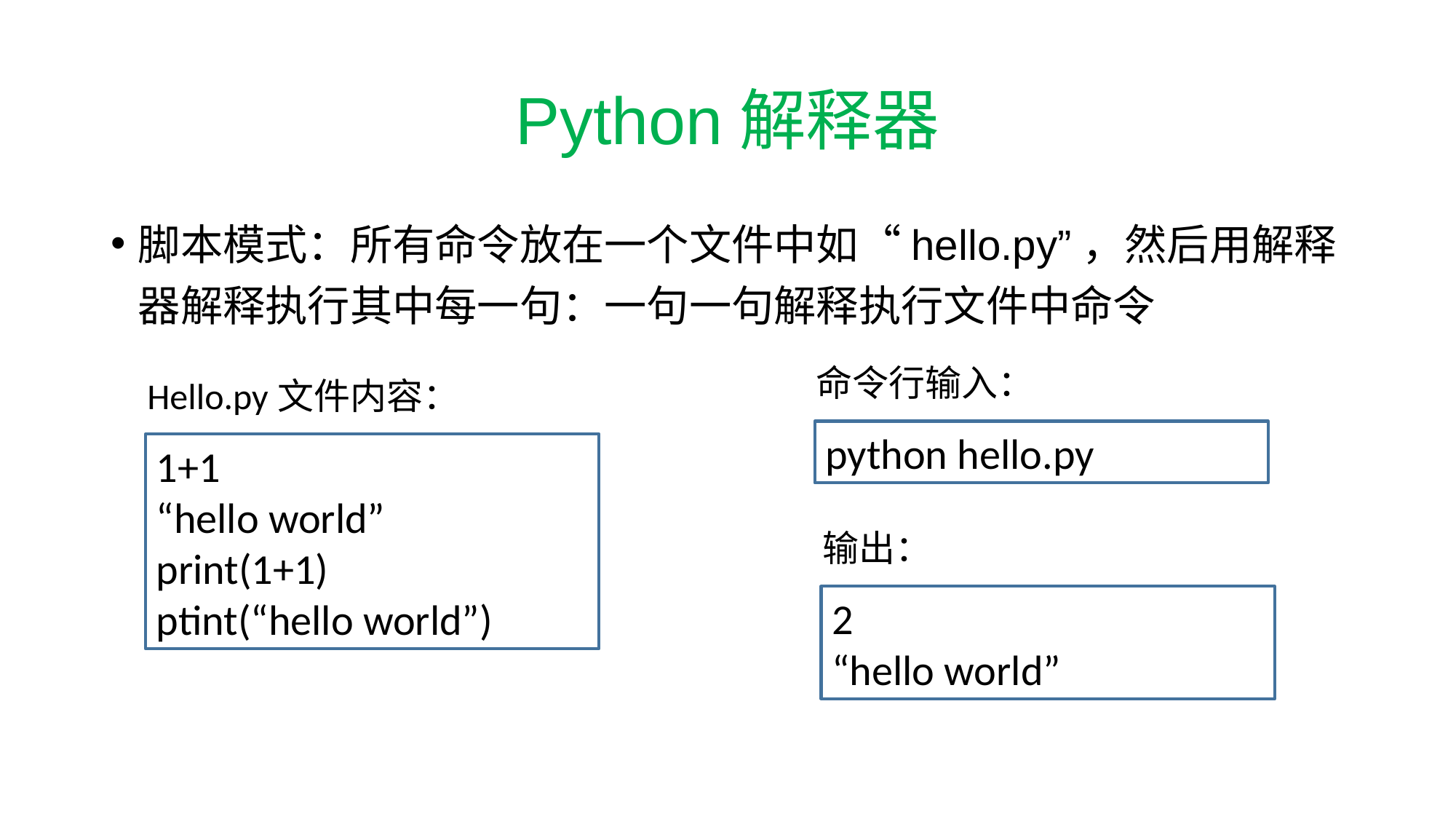

# Python解释器
脚本模式：所有命令放在一个文件中如“hello.py”，然后用解释器解释执行其中每一句：一句一句解释执行文件中命令
命令行输入：
Hello.py文件内容：
python hello.py
1+1
“hello world”
print(1+1)
ptint(“hello world”)
输出：
2
“hello world”